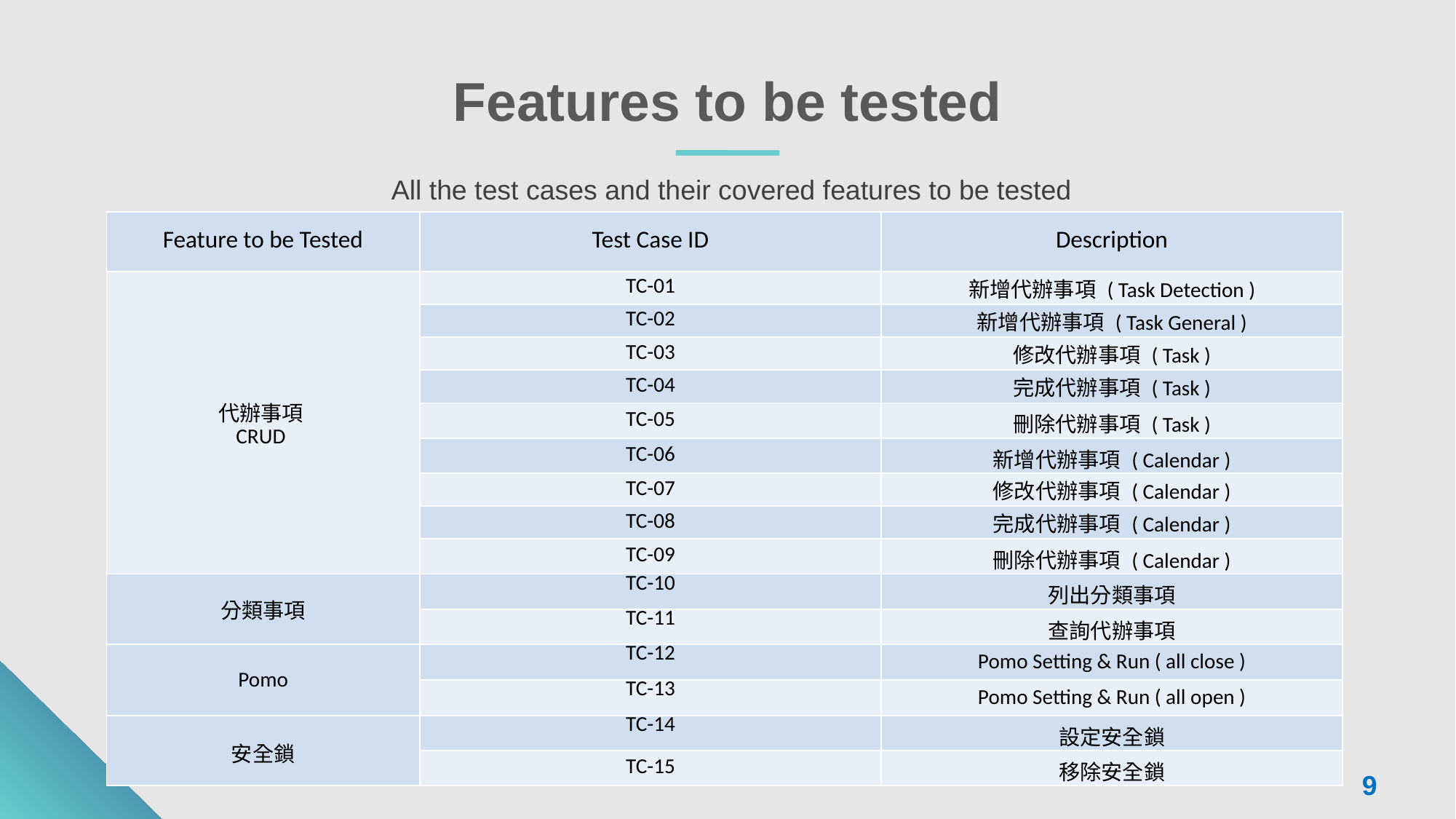

Features to be tested

 All the test cases and their covered features to be tested
| Feature to be Tested | Test Case ID | Description |
| --- | --- | --- |
| 代辦事項 CRUD | TC-01 | 新增代辦事項 ( Task Detection ) |
|  | TC-02 | 新增代辦事項 ( Task General ) |
|  | TC-03 | 修改代辦事項 ( Task ) |
|  | TC-04 | 完成代辦事項 ( Task ) |
|  | TC-05 | 刪除代辦事項 ( Task ) |
|  | TC-06 | 新增代辦事項 ( Calendar ) |
|  | TC-07 | 修改代辦事項 ( Calendar ) |
|  | TC-08 | 完成代辦事項 ( Calendar ) |
|  | TC-09 | 刪除代辦事項 ( Calendar ) |
| 分類事項 | TC-10 | 列出分類事項 |
|  | TC-11 | 查詢代辦事項 |
| Pomo | TC-12 | Pomo Setting & Run ( all close ) |
|  | TC-13 | Pomo Setting & Run ( all open ) |
| 安全鎖 | TC-14 | 設定安全鎖 |
|  | TC-15 | 移除安全鎖 |

9